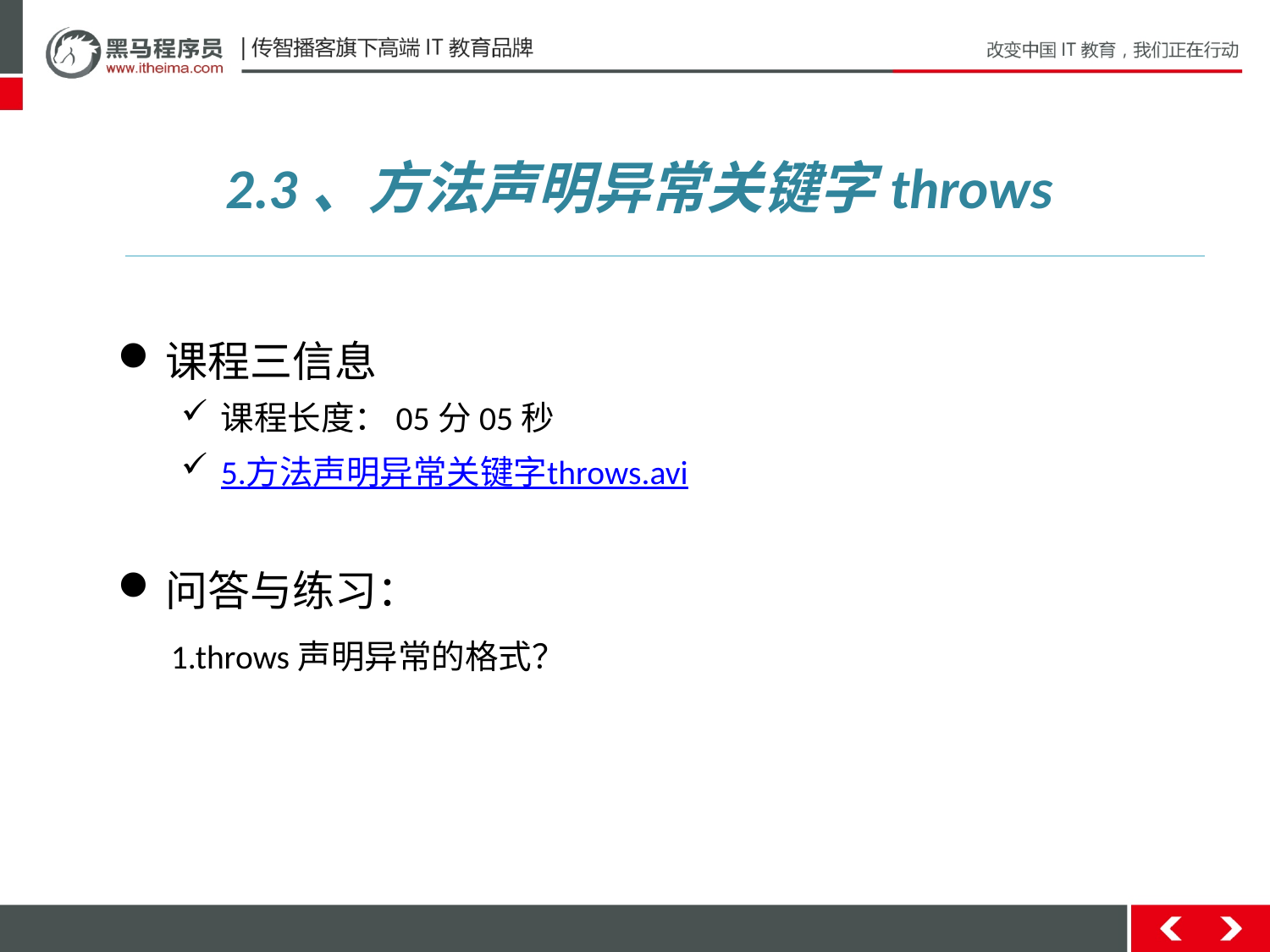

2.3、方法声明异常关键字throws

课程三信息
课程长度：05分05秒
5.方法声明异常关键字throws.avi

问答与练习：
       1.throws声明异常的格式？